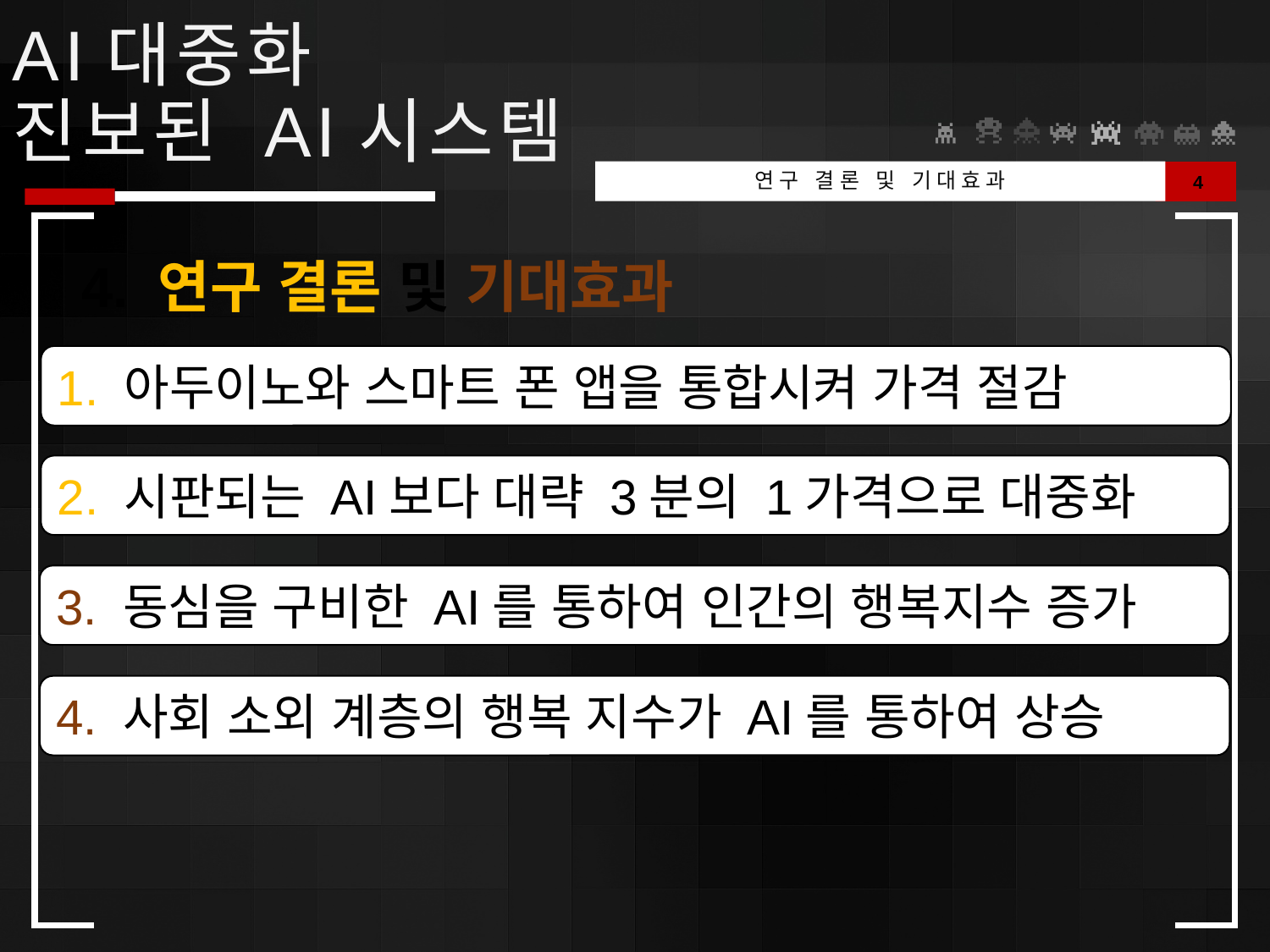

# AI대중화 진보된 AI시스템
연구 결론 및 기대효과
4

4. 연구 결론 및 기대효과
1. 아두이노와 스마트 폰 앱을 통합시켜 가격 절감
2. 시판되는 AI보다 대략 3분의 1가격으로 대중화
3. 동심을 구비한 AI를 통하여 인간의 행복지수 증가
4. 사회 소외 계층의 행복 지수가 AI를 통하여 상승